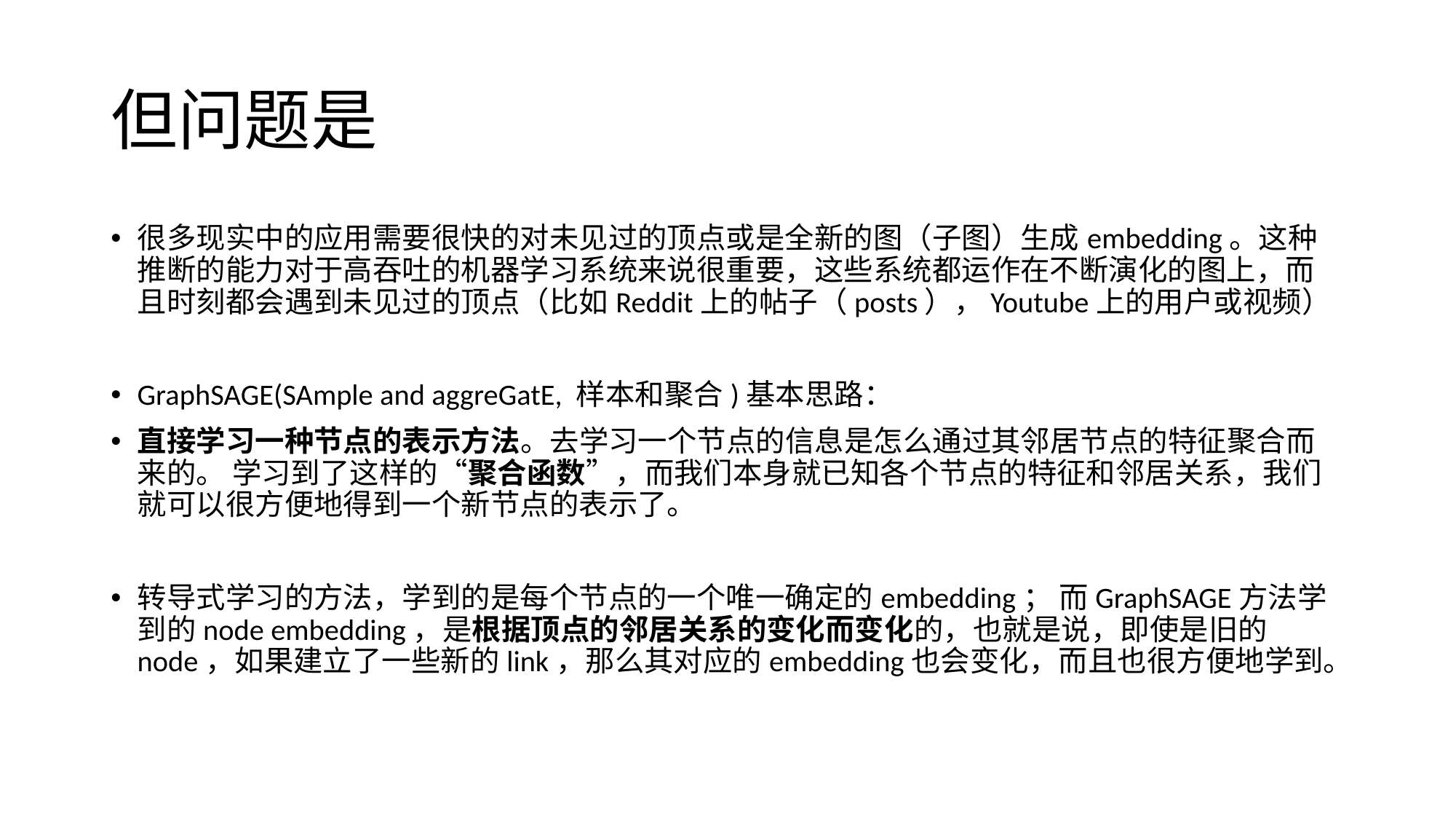

# 但问题是
很多现实中的应用需要很快的对未见过的顶点或是全新的图（子图）生成embedding。这种推断的能力对于高吞吐的机器学习系统来说很重要，这些系统都运作在不断演化的图上，而且时刻都会遇到未见过的顶点（比如Reddit上的帖子（posts），Youtube上的用户或视频）

GraphSAGE(SAmple and aggreGatE, 样本和聚合)基本思路：
直接学习一种节点的表示方法。去学习一个节点的信息是怎么通过其邻居节点的特征聚合而来的。 学习到了这样的“聚合函数”，而我们本身就已知各个节点的特征和邻居关系，我们就可以很方便地得到一个新节点的表示了。

转导式学习的方法，学到的是每个节点的一个唯一确定的embedding； 而GraphSAGE方法学到的node embedding，是根据顶点的邻居关系的变化而变化的，也就是说，即使是旧的node，如果建立了一些新的link，那么其对应的embedding也会变化，而且也很方便地学到。